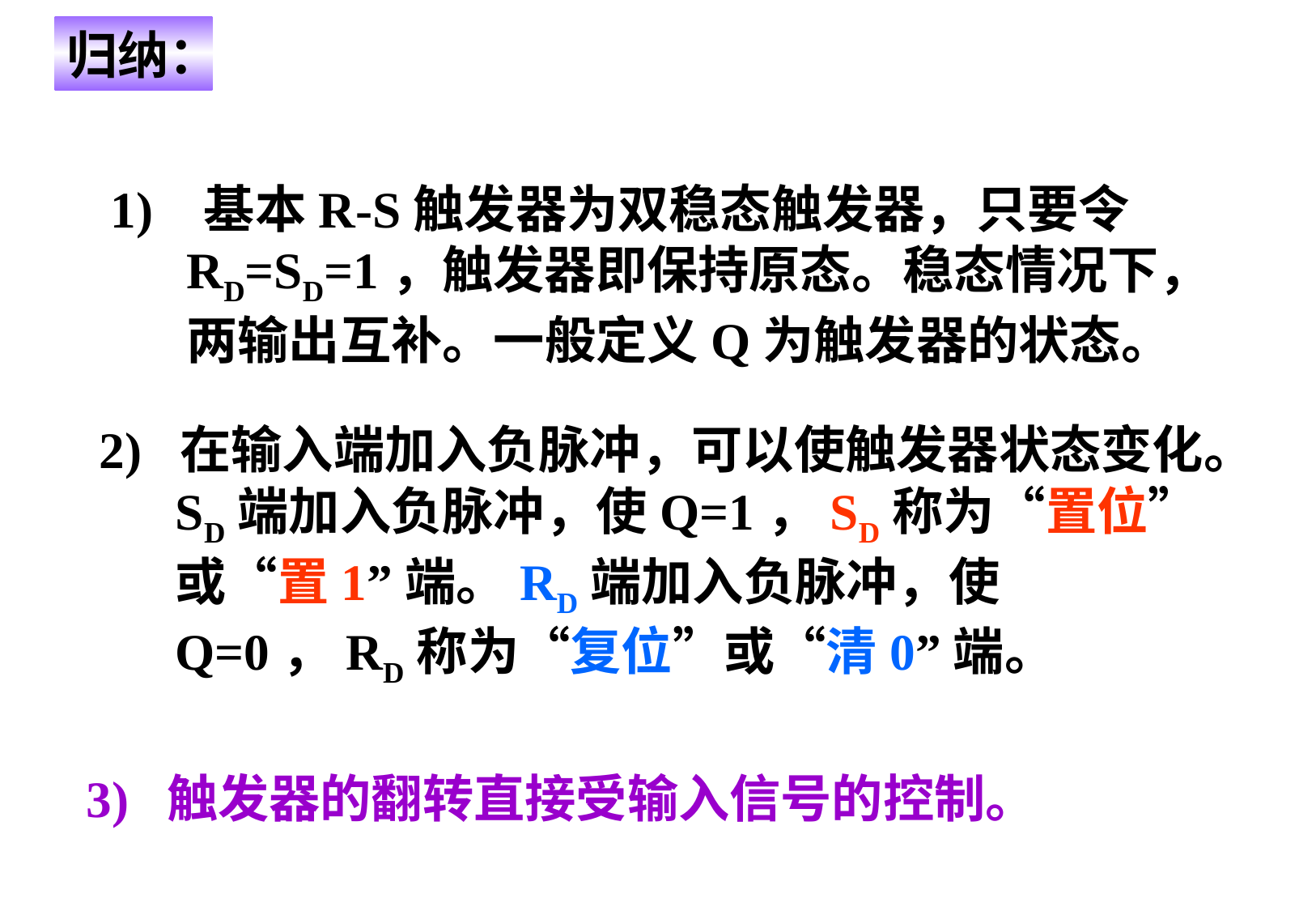

归纳：
1)   基本R-S触发器为双稳态触发器，只要令RD=SD=1，触发器即保持原态。稳态情况下，两输出互补。一般定义Q为触发器的状态。
2)  在输入端加入负脉冲，可以使触发器状态变化。SD端加入负脉冲，使Q=1，SD称为“置位”或“置1”端。RD端加入负脉冲，使Q=0，RD称为“复位”或“清0”端。
3)  触发器的翻转直接受输入信号的控制。